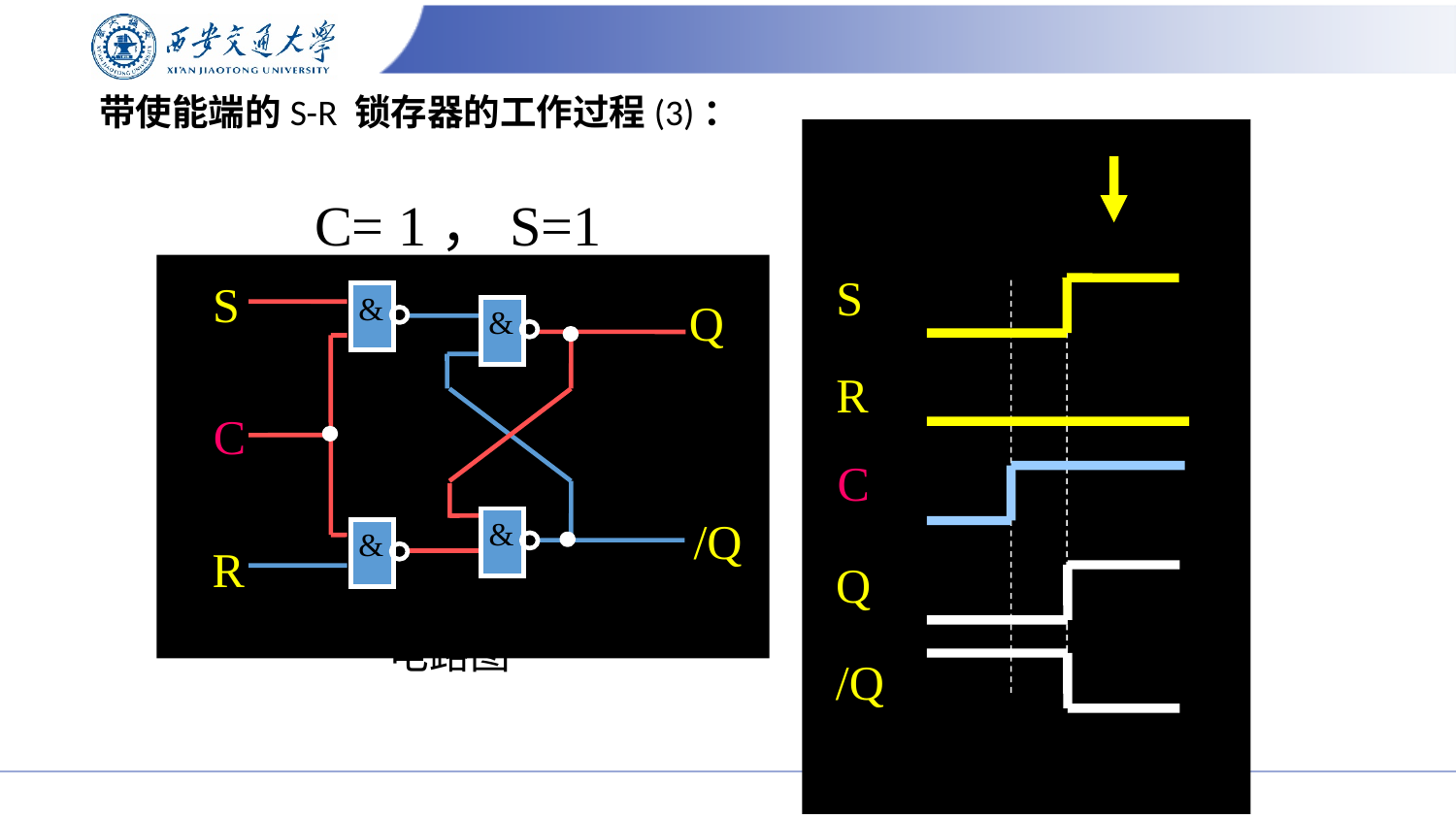

# 带使能端的S-R 锁存器的工作过程(3)：

S
S
&

Q
&

C

/Q
&

&

R

电路图

R

C

Q

/Q

C= 1，S=1